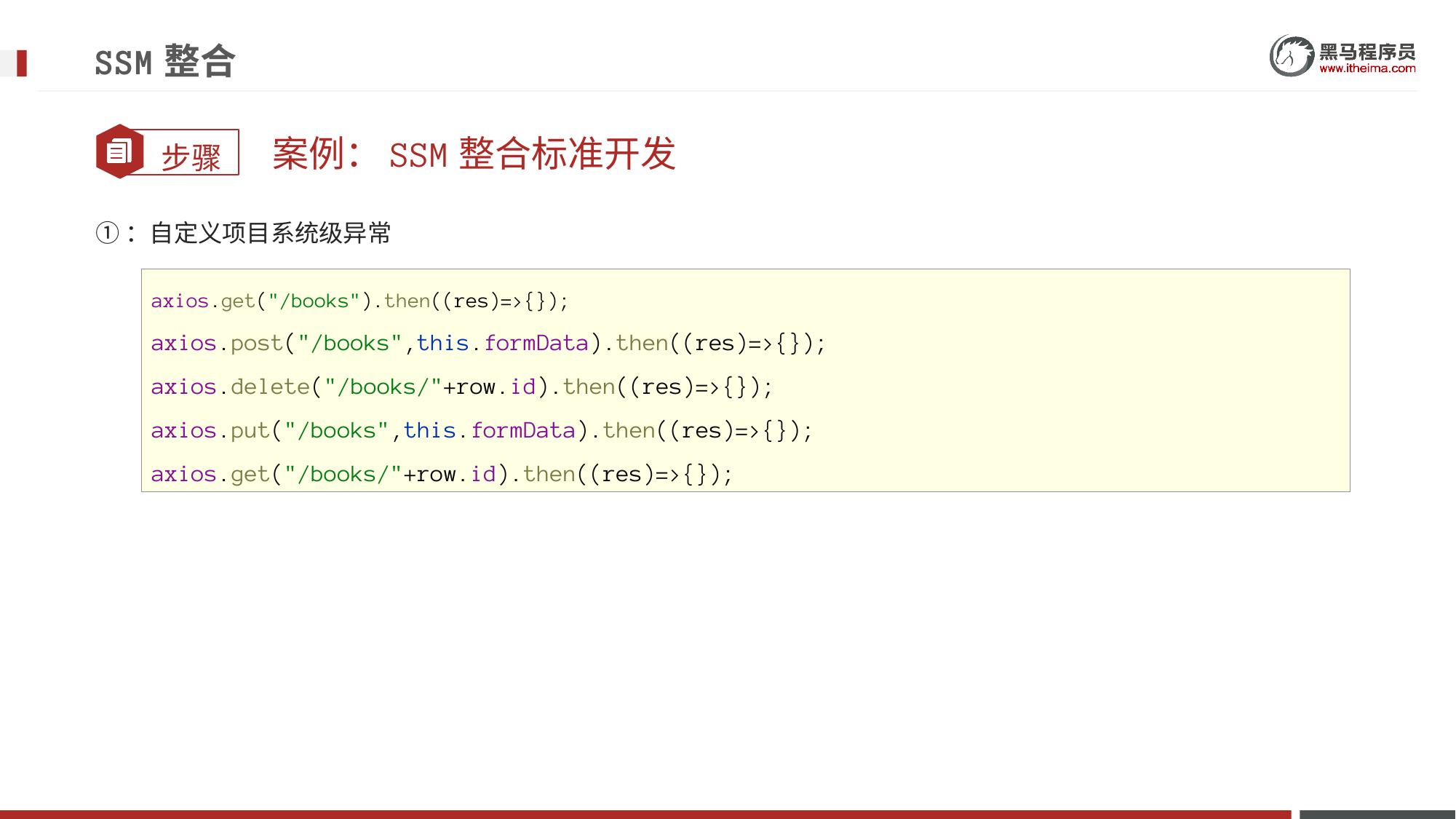

# SSM整合
案例：SSM整合标准开发
①：自定义项目系统级异常
axios.get("/books").then((res)=>{});
axios.post("/books",this.formData).then((res)=>{});
axios.delete("/books/"+row.id).then((res)=>{});
axios.put("/books",this.formData).then((res)=>{});
axios.get("/books/"+row.id).then((res)=>{});